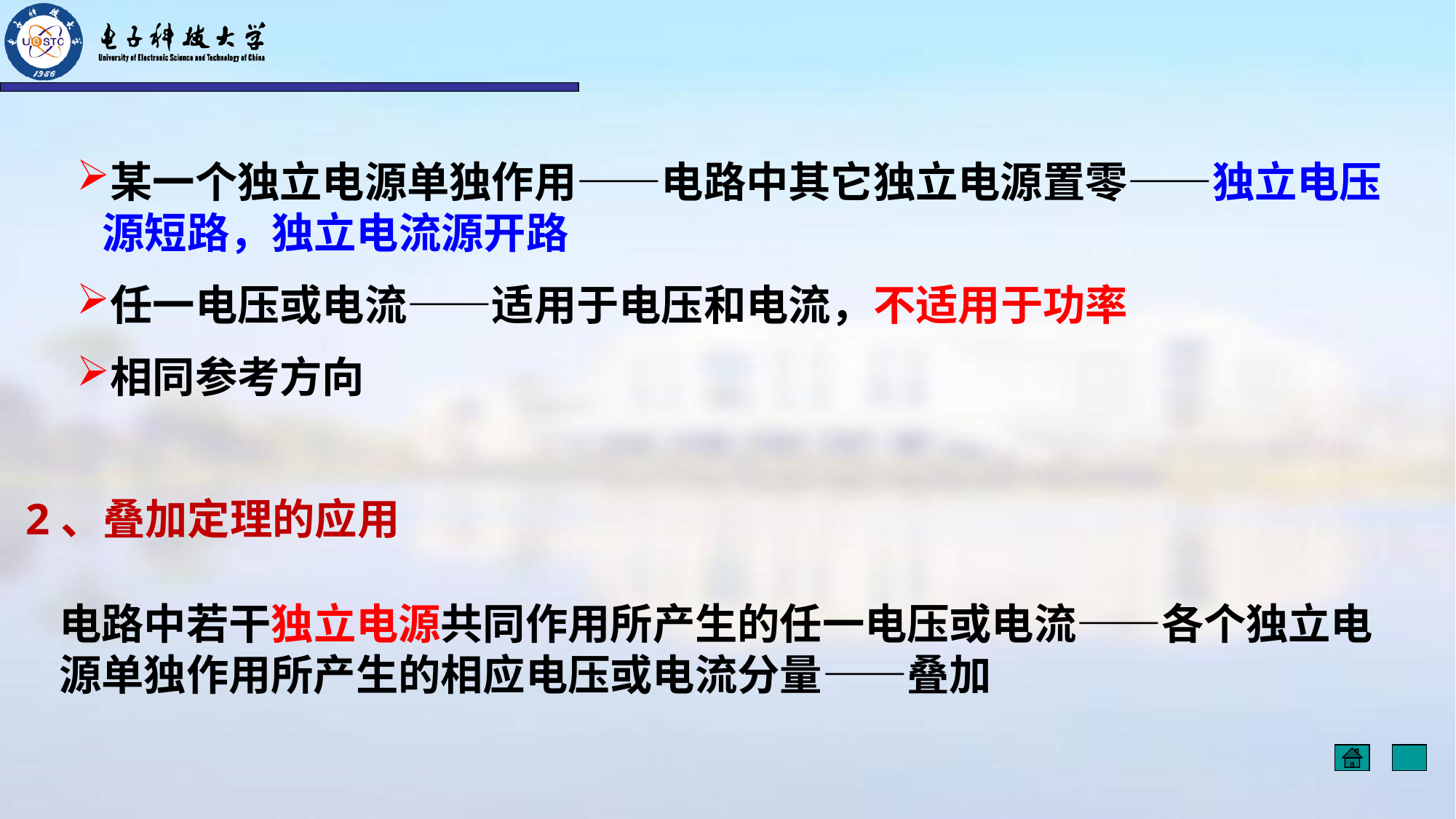

某一个独立电源单独作用——电路中其它独立电源置零——独立电压源短路，独立电流源开路
任一电压或电流——适用于电压和电流，不适用于功率
相同参考方向
2、叠加定理的应用
电路中若干独立电源共同作用所产生的任一电压或电流——各个独立电源单独作用所产生的相应电压或电流分量——叠加